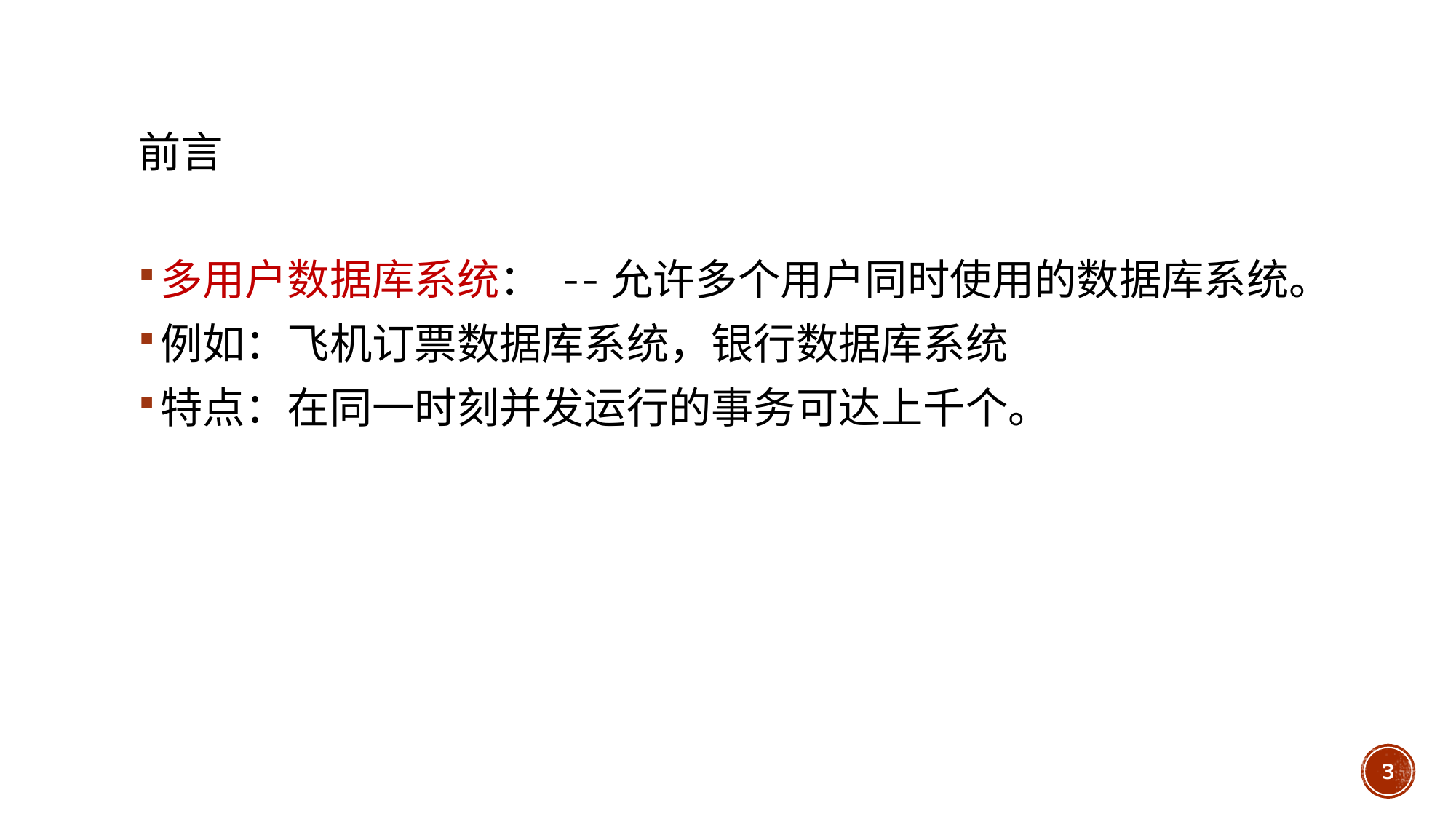

# 前言
多用户数据库系统： --允许多个用户同时使用的数据库系统。
例如：飞机订票数据库系统，银行数据库系统
特点：在同一时刻并发运行的事务可达上千个。

3